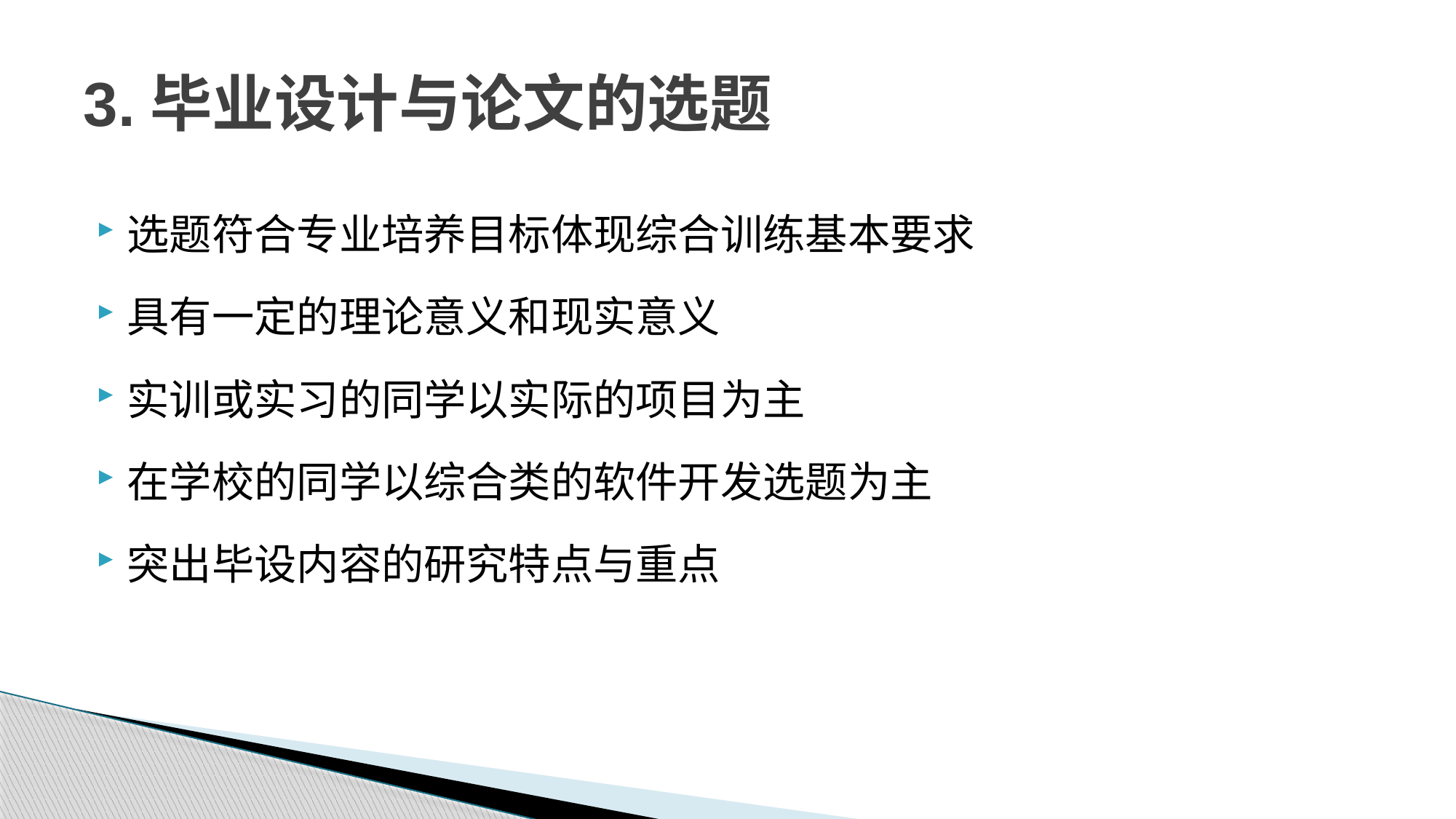

# 3.毕业设计与论文的选题
选题符合专业培养目标体现综合训练基本要求
具有一定的理论意义和现实意义
实训或实习的同学以实际的项目为主
在学校的同学以综合类的软件开发选题为主
突出毕设内容的研究特点与重点